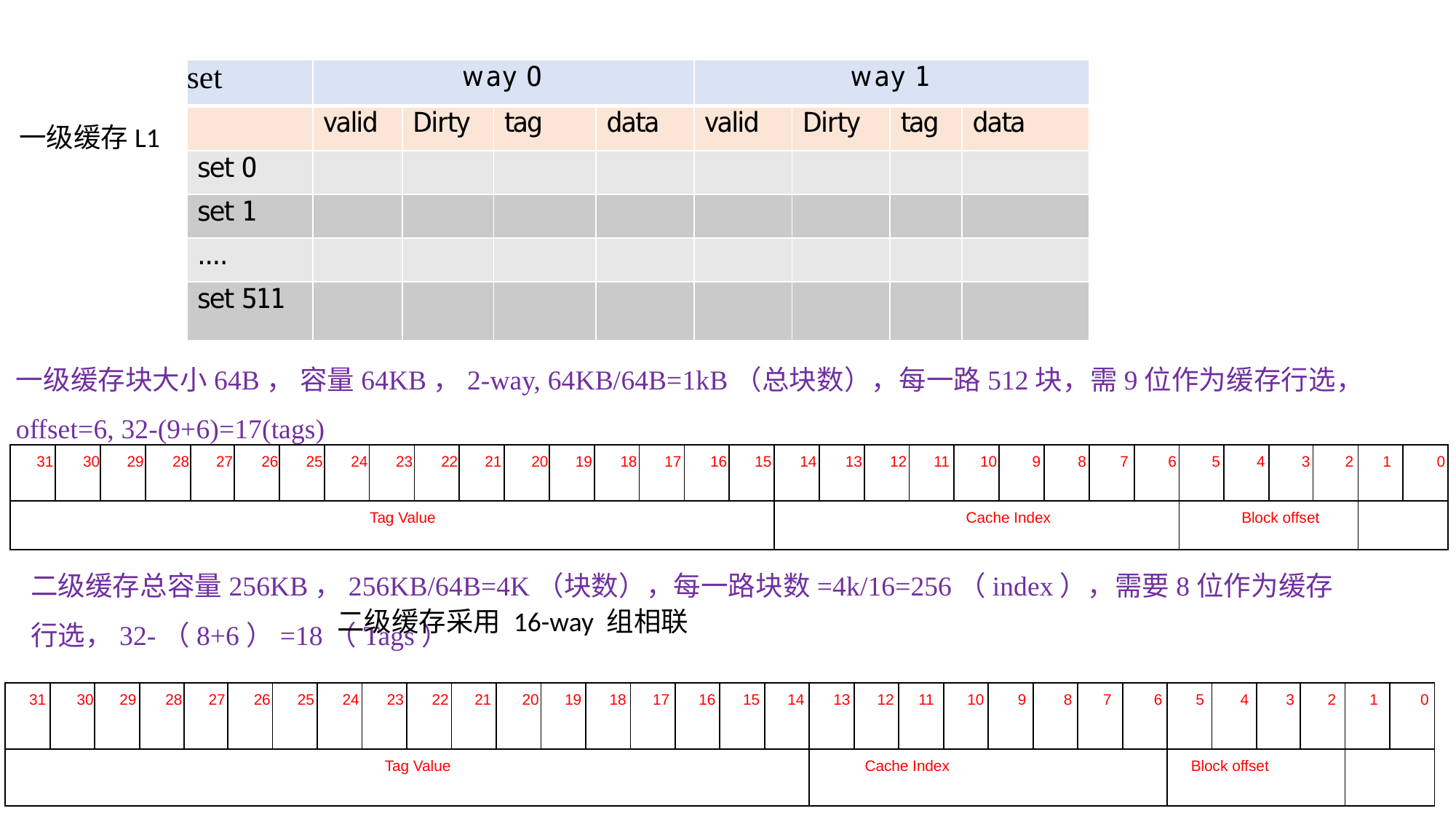

| set | way 0 |  |  |  | way 1 |  |  |  |
| --- | --- | --- | --- | --- | --- | --- | --- | --- |
|  | valid | Dirty | tag | data | valid | Dirty | tag | data |
| set 0 |  |  |  |  |  |  |  |  |
| set 1 |  |  |  |  |  |  |  |  |
| …. |  |  |  |  |  |  |  |  |
| set 511 |  |  |  |  |  |  |  |  |
一级缓存L1
一级缓存块大小64B， 容量64KB，2-way, 64KB/64B=1kB（总块数），每一路512块，需9位作为缓存行选，offset=6, 32-(9+6)=17(tags)
| 31 | 30 | 29 | 28 | 27 | 26 | 25 | 24 | 23 | 22 | 21 | 20 | 19 | 18 | 17 | 16 | 15 | 14 | 13 | 12 | 11 | 10 | 9 | 8 | 7 | 6 | 5 | 4 | 3 | 2 | 1 | 0 |
| --- | --- | --- | --- | --- | --- | --- | --- | --- | --- | --- | --- | --- | --- | --- | --- | --- | --- | --- | --- | --- | --- | --- | --- | --- | --- | --- | --- | --- | --- | --- | --- |
| Tag Value |  |  |  |  |  |  |  |  |  |  |  |  |  |  |  |  | Cache Index |  |  |  |  |  |  |  |  | Block offset |  |  |  |  |  |
二级缓存总容量256KB，256KB/64B=4K（块数），每一路块数=4k/16=256（index），需要8位作为缓存行选，32-（8+6）=18（Tags）
二级缓存采用 16-way 组相联
| 31 | 30 | 29 | 28 | 27 | 26 | 25 | 24 | 23 | 22 | 21 | 20 | 19 | 18 | 17 | 16 | 15 | 14 | 13 | 12 | 11 | 10 | 9 | 8 | 7 | 6 | 5 | 4 | 3 | 2 | 1 | 0 |
| --- | --- | --- | --- | --- | --- | --- | --- | --- | --- | --- | --- | --- | --- | --- | --- | --- | --- | --- | --- | --- | --- | --- | --- | --- | --- | --- | --- | --- | --- | --- | --- |
| Tag Value |  |  |  |  |  |  |  |  |  |  |  |  |  |  |  |  |  | Cache Index |  |  |  |  |  |  |  | Block offset |  |  |  |  |  |